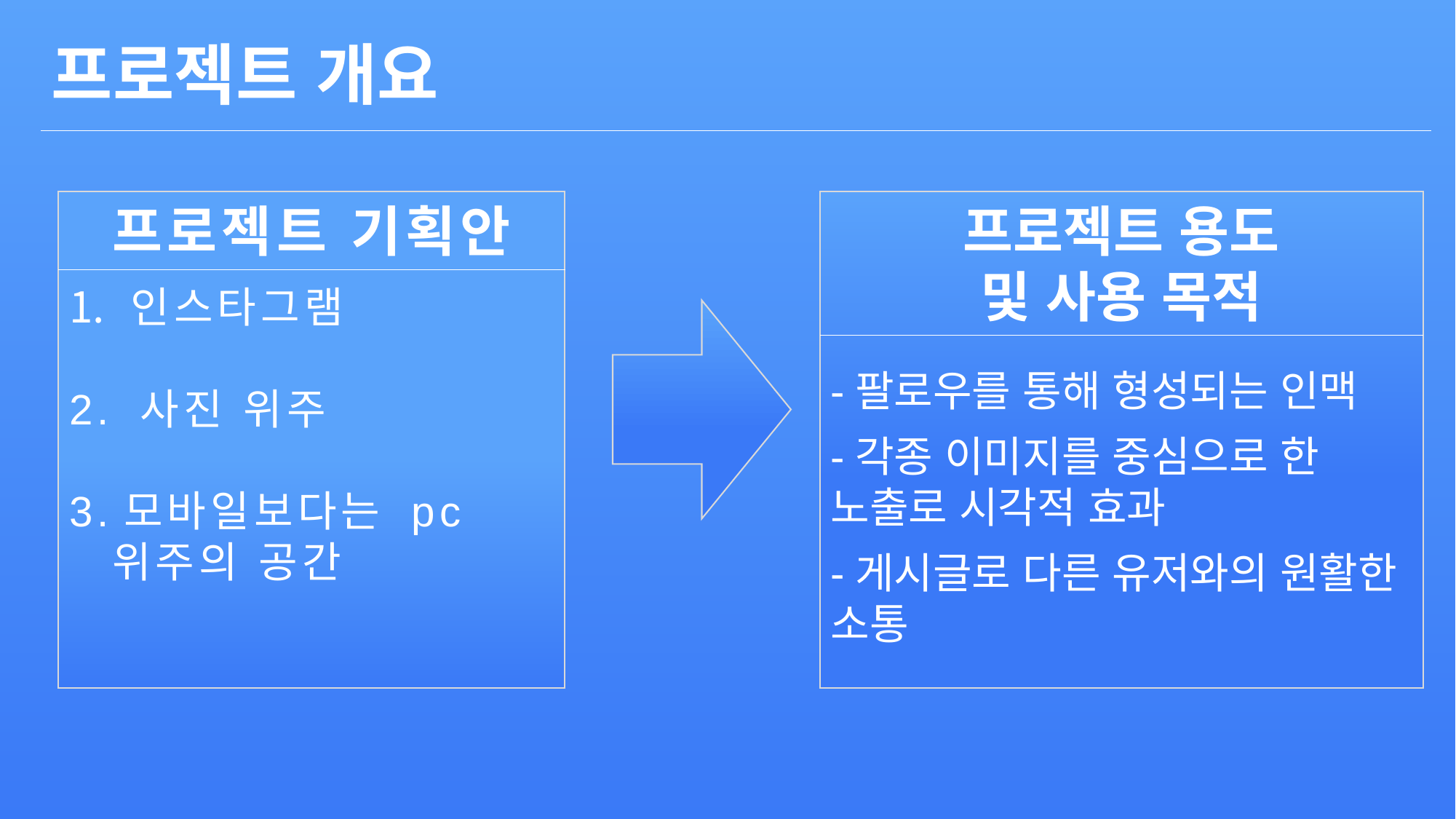

프로젝트 개요
프로젝트 용도
및 사용 목적

-팔로우를 통해 형성되는 인맥

-각종 이미지를 중심으로 한        노출로 시각적 효과

-게시글로 다른 유저와의 원활한 소통

프로젝트 기획안

인스타그램

2. 사진 위주

3.모바일보다는 pc        위주의 공간